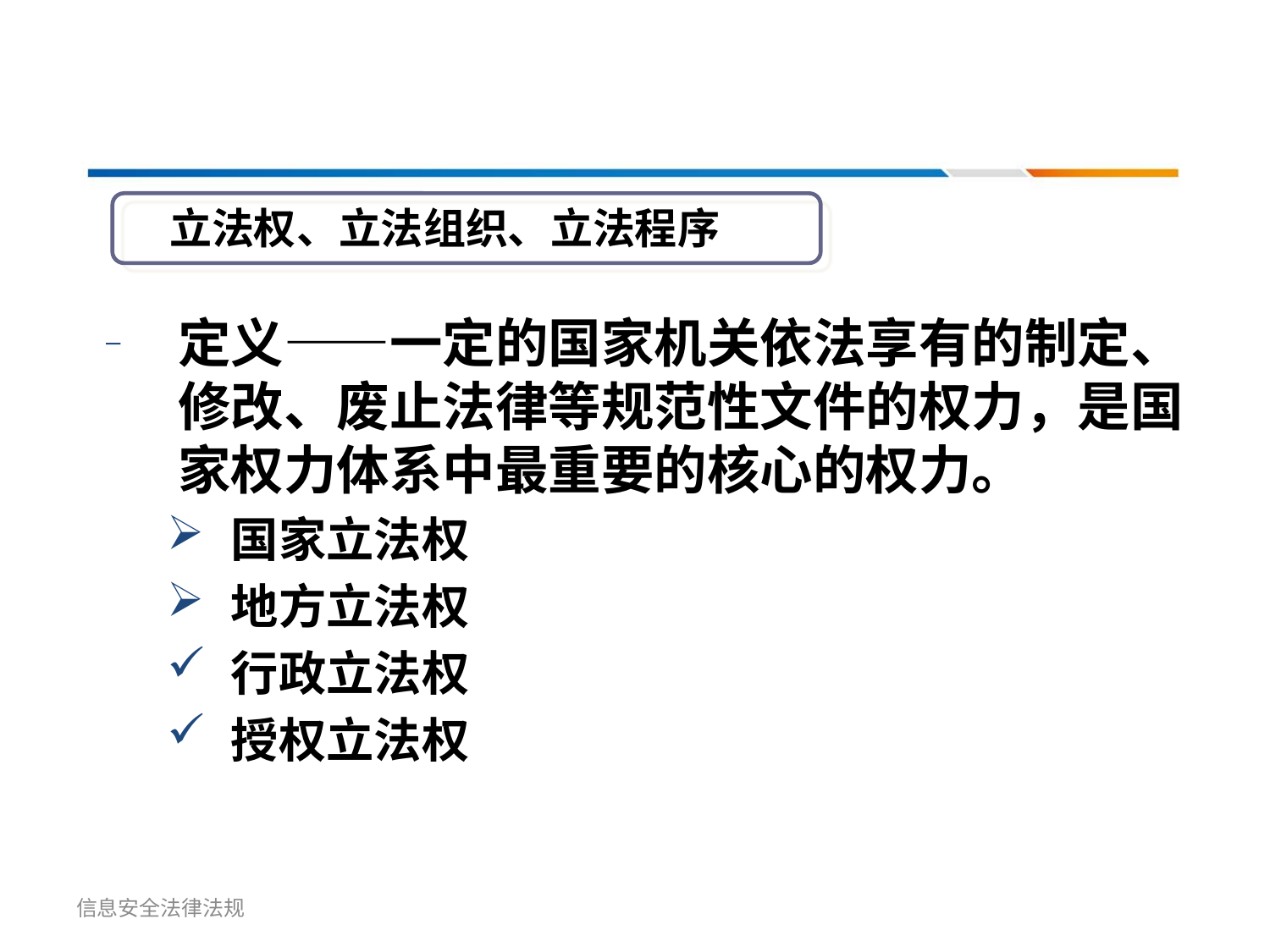

#

立法权、立法组织、立法程序
定义——一定的国家机关依法享有的制定、修改、废止法律等规范性文件的权力，是国家权力体系中最重要的核心的权力。
国家立法权
地方立法权
行政立法权
授权立法权
信息安全法律法规